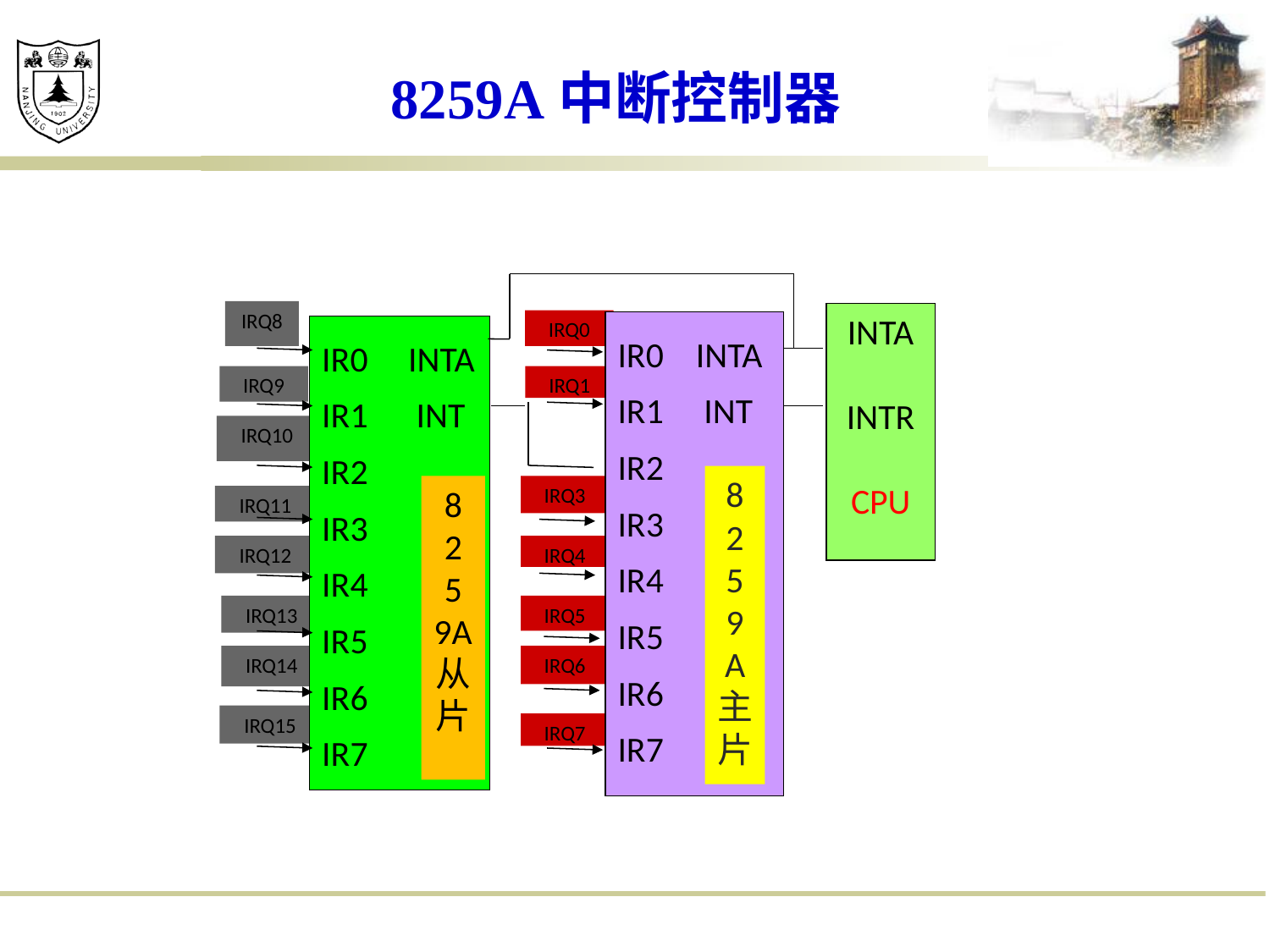

# 8259A中断控制器
IR0    INTA
IR1     INT
IR2
IR3
IR4
IR5
IR6
IR7
IRQ3

IRQ7

IRQ0

IRQ1

IRQ5

IRQ6

IRQ4

IRQ8

IR0     INTA
IR1      INT
IR2
IR3
IR4
IR5
IR6
IR7
IRQ9

IRQ10

IRQ11

IRQ12

IRQ13

IRQ14

IRQ15

INTA

INTR

CPU
8259A
主片
8
2
5
9A
从片
41